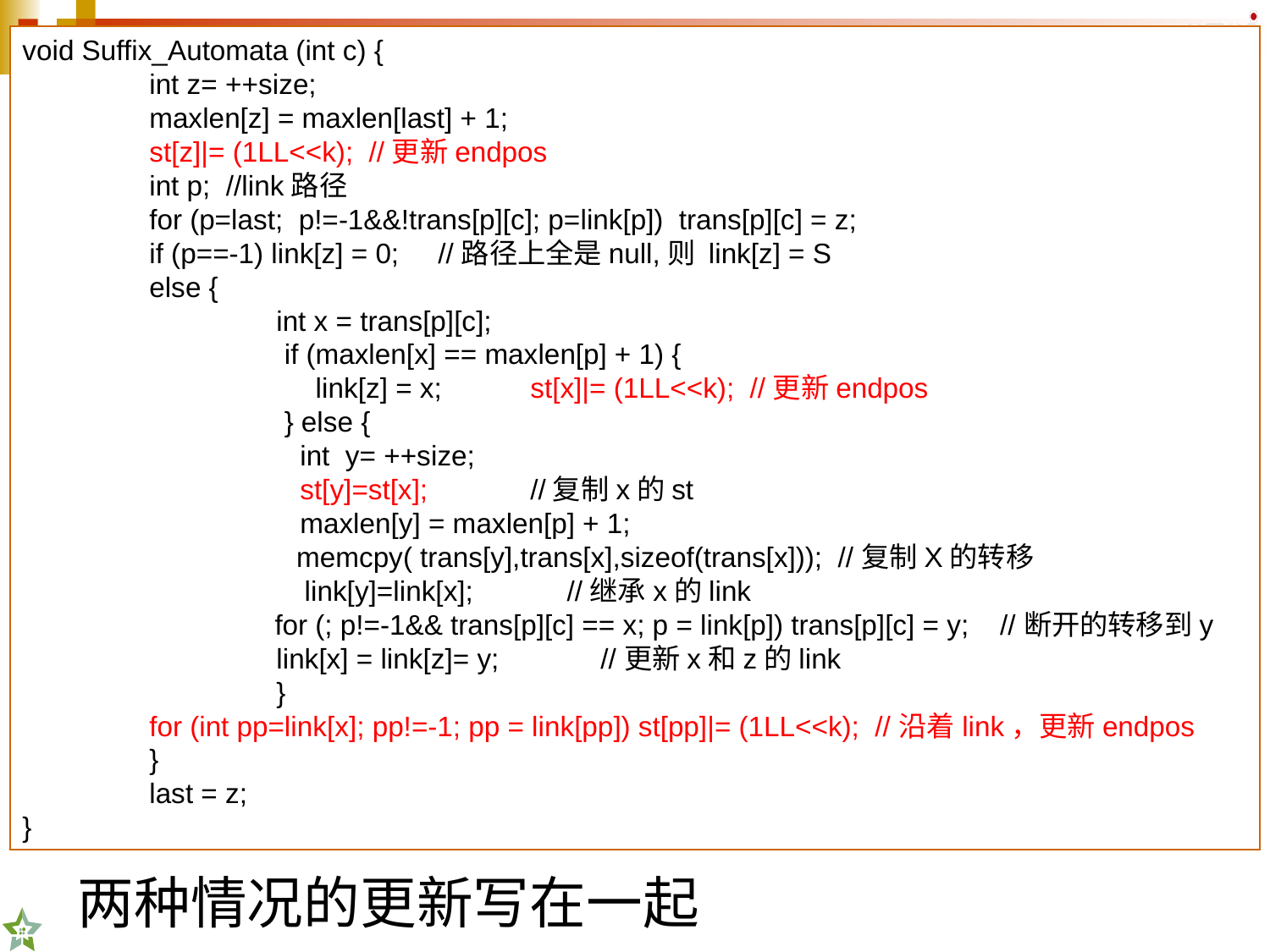

void Suffix_Automata (int c) {
	int z= ++size;
	maxlen[z] = maxlen[last] + 1;
	st[z]|= (1LL<<k);  //更新endpos
	int p;  //link路径
	for (p=last;  p!=-1&&!trans[p][c]; p=link[p])  trans[p][c] = z;
	if (p==-1) link[z] = 0;     //路径上全是null,则 link[z] = S
	else {
		int x = trans[p][c];
		 if (maxlen[x] == maxlen[p] + 1) {
		     link[z] = x; 	st[x]|= (1LL<<k);  //更新endpos
		 } else {
		   int  y= ++size;
		   st[y]=st[x];	//复制x的st
		   maxlen[y] = maxlen[p] + 1;
                                   memcpy( trans[y],trans[x],sizeof(trans[x]));  //复制X的转移
                                    link[y]=link[x];            //继承x的link
	                for (; p!=-1&& trans[p][c] == x; p = link[p]) trans[p][c] = y;    //断开的转移到y
		link[x] = link[z]= y;             //更新x和z的link
		}
	for (int pp=link[x]; pp!=-1; pp = link[pp]) st[pp]|= (1LL<<k);  //沿着link，更新endpos
	}
	last = z;
}
两种情况的更新写在一起